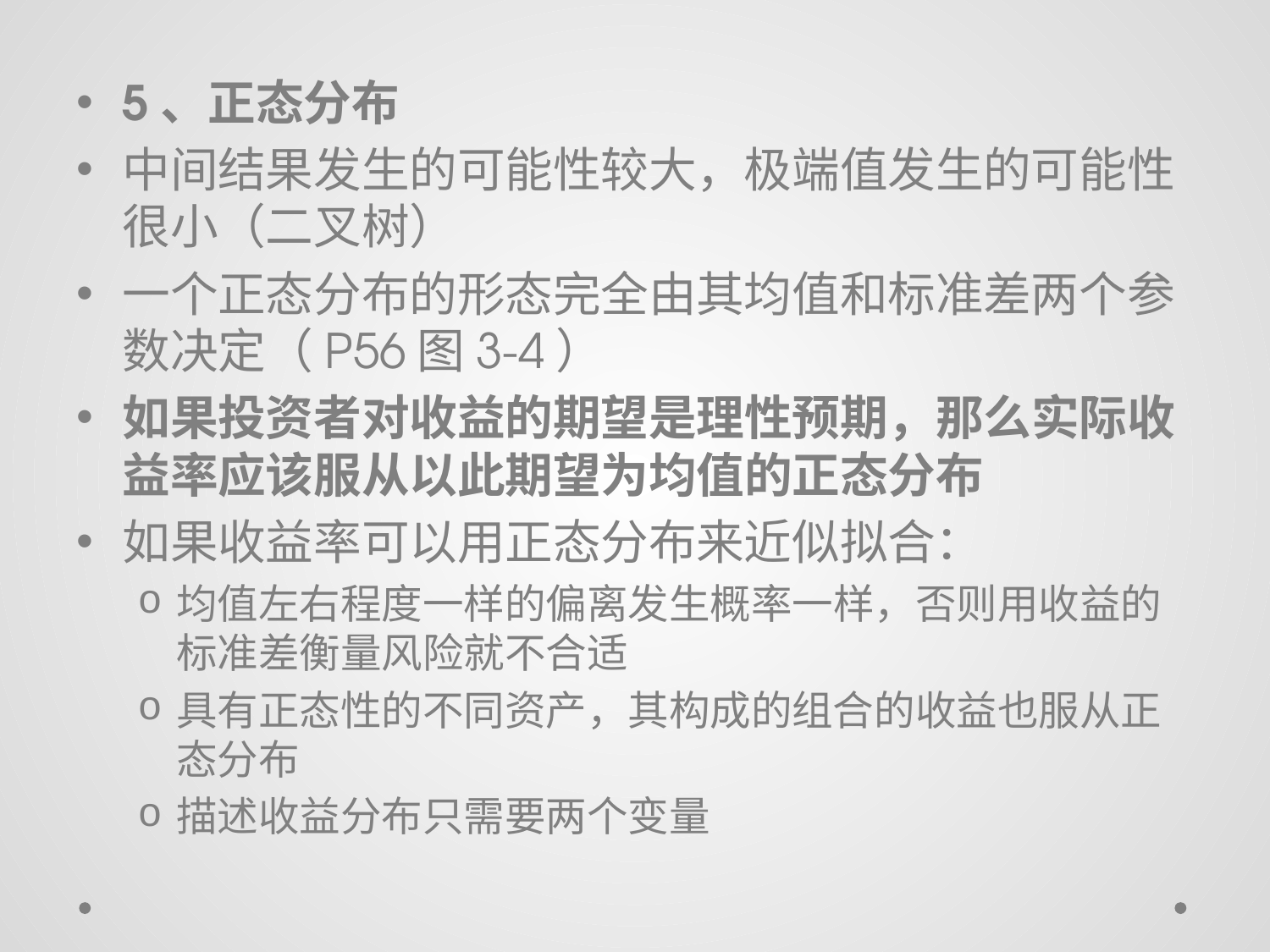

5、正态分布
中间结果发生的可能性较大，极端值发生的可能性很小（二叉树）
一个正态分布的形态完全由其均值和标准差两个参数决定（P56图3-4）
如果投资者对收益的期望是理性预期，那么实际收益率应该服从以此期望为均值的正态分布
如果收益率可以用正态分布来近似拟合：
均值左右程度一样的偏离发生概率一样，否则用收益的标准差衡量风险就不合适
具有正态性的不同资产，其构成的组合的收益也服从正态分布
描述收益分布只需要两个变量